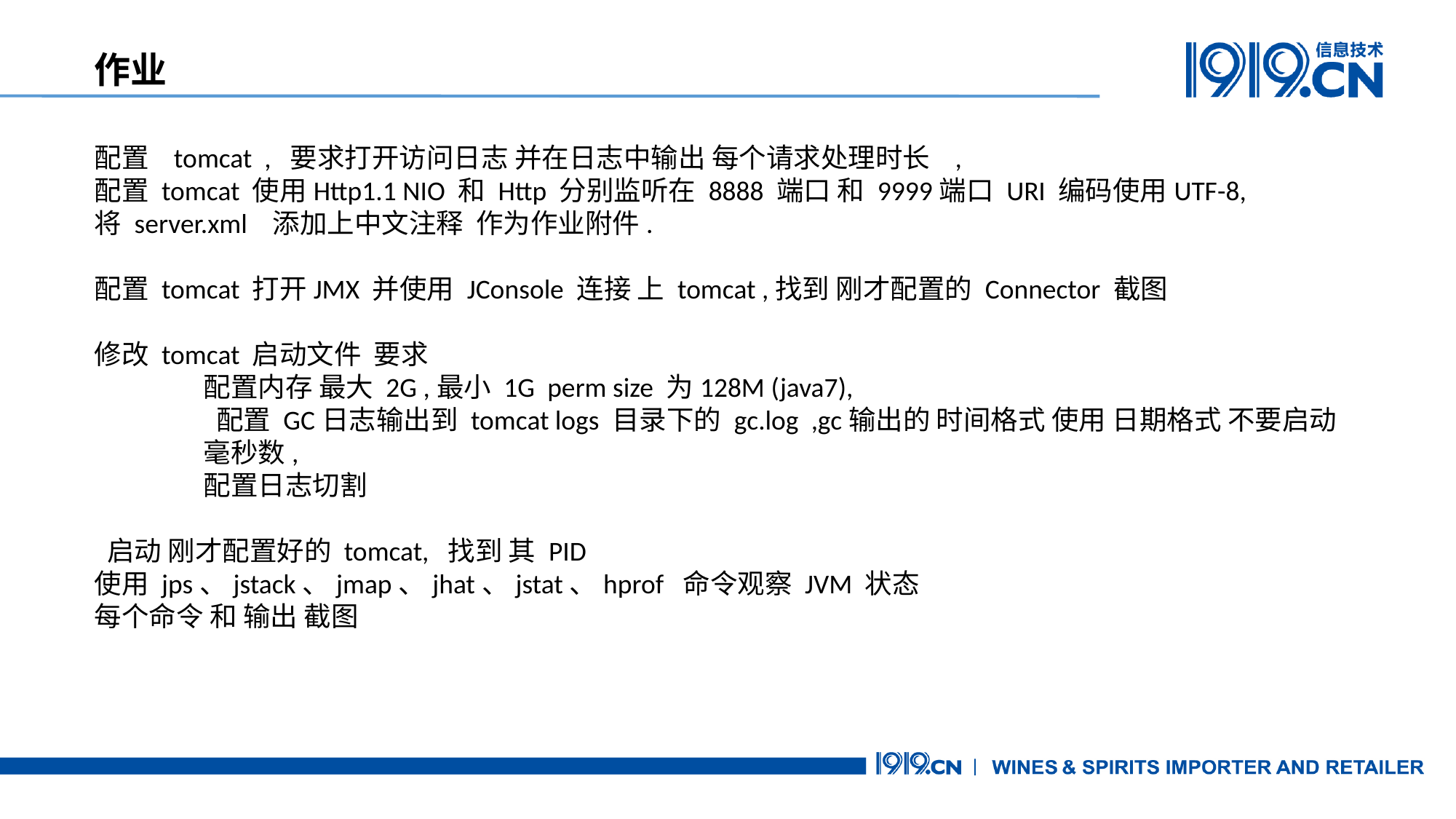

作业
配置   tomcat  ,  要求打开访问日志 并在日志中输出 每个请求处理时长   ,
配置 tomcat 使用Http1.1 NIO 和 Http 分别监听在 8888 端口 和 9999端口 URI 编码使用UTF-8,
将 server.xml   添加上中文注释  作为作业附件.

配置 tomcat 打开JMX 并使用 JConsole 连接 上 tomcat ,找到 刚才配置的 Connector 截图

修改 tomcat 启动文件  要求
配置内存 最大 2G ,最小 1G  perm size 为128M (java7),
 配置 GC日志输出到 tomcat logs 目录下的 gc.log  ,gc输出的 时间格式 使用 日期格式 不要启动毫秒数,
配置日志切割

 启动 刚才配置好的 tomcat,  找到 其 PID
使用 jps、jstack、jmap、jhat、jstat、hprof  命令观察 JVM 状态
每个命令 和 输出 截图

40